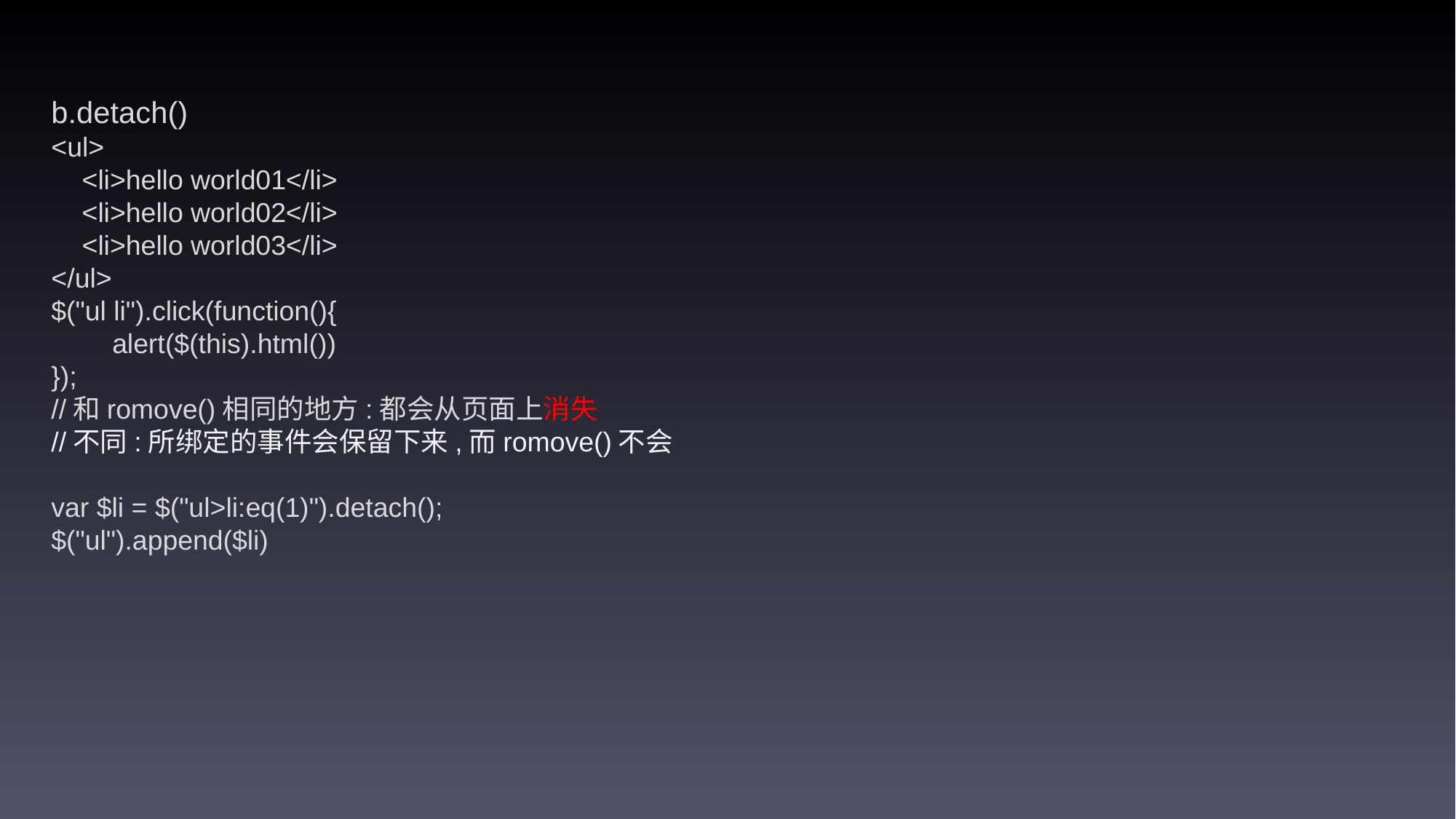

b.detach()
<ul>
    <li>hello world01</li>
    <li>hello world02</li>
    <li>hello world03</li>
</ul>
$("ul li").click(function(){
        alert($(this).html())
});
//和romove()相同的地方:都会从页面上消失
//不同:所绑定的事件会保留下来,而romove()不会

var $li = $("ul>li:eq(1)").detach();
$("ul").append($li)